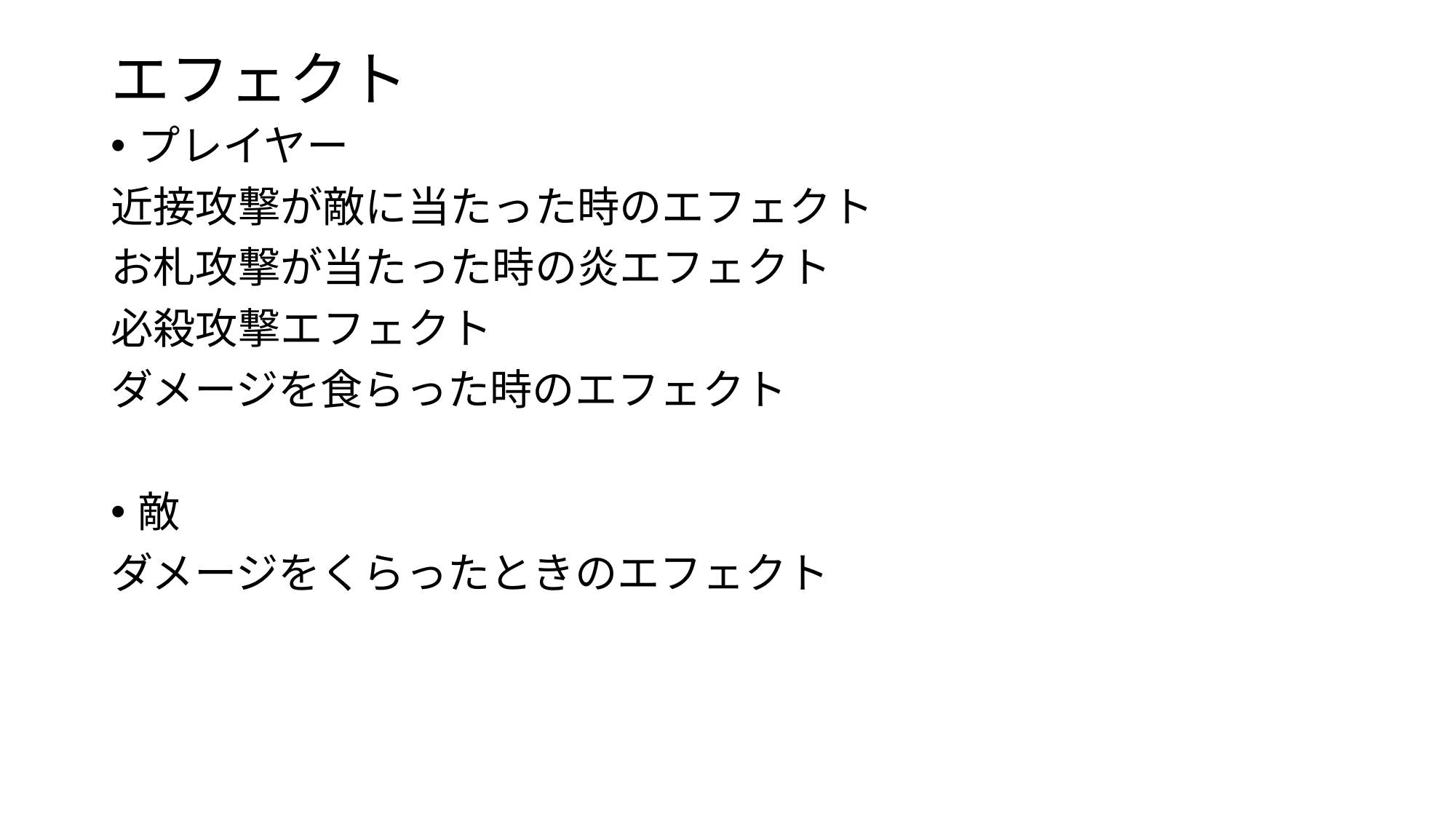

# エフェクト
プレイヤー
近接攻撃が敵に当たった時のエフェクト
お札攻撃が当たった時の炎エフェクト
必殺攻撃エフェクト
ダメージを食らった時のエフェクト

敵
ダメージをくらったときのエフェクト